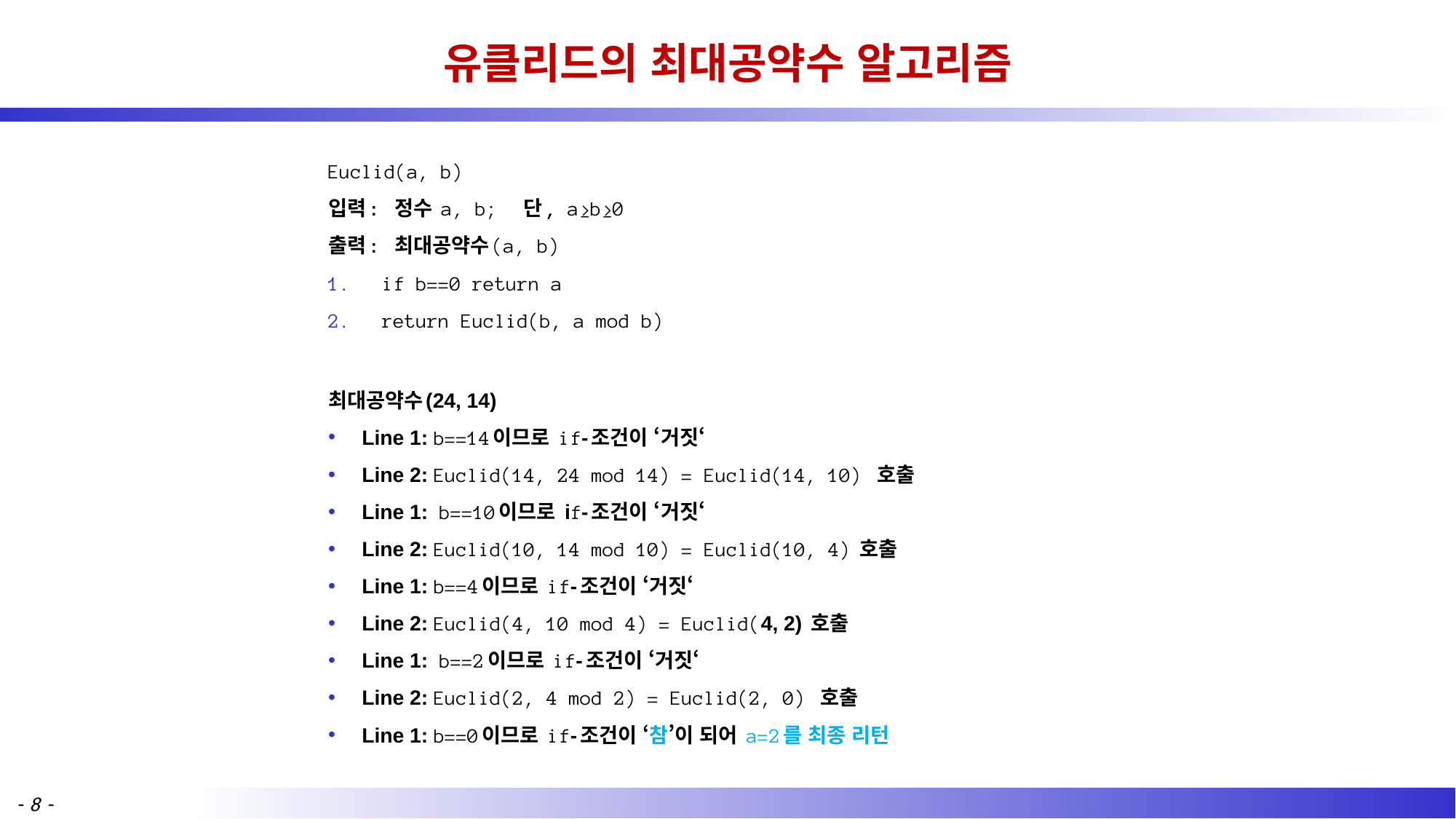

# 유클리드의 최대공약수 알고리즘
Euclid(a, b)
입력: 정수 a, b;  단, a≥b≥0
출력: 최대공약수(a, b)
if b==0 return a
return Euclid(b, a mod b)

최대공약수(24, 14)
Line 1: b==14이므로 if-조건이 ‘거짓‘
Line 2: Euclid(14, 24 mod 14) = Euclid(14, 10) 호출
Line 1: b==10이므로 if-조건이 ‘거짓‘
Line 2: Euclid(10, 14 mod 10) = Euclid(10, 4) 호출
Line 1: b==4이므로 if-조건이 ‘거짓‘
Line 2: Euclid(4, 10 mod 4) = Euclid(4, 2) 호출
Line 1: b==2이므로 if-조건이 ‘거짓‘
Line 2: Euclid(2, 4 mod 2) = Euclid(2, 0) 호출
Line 1: b==0이므로 if-조건이 ‘참’이 되어 a=2를 최종 리턴
- 8 -